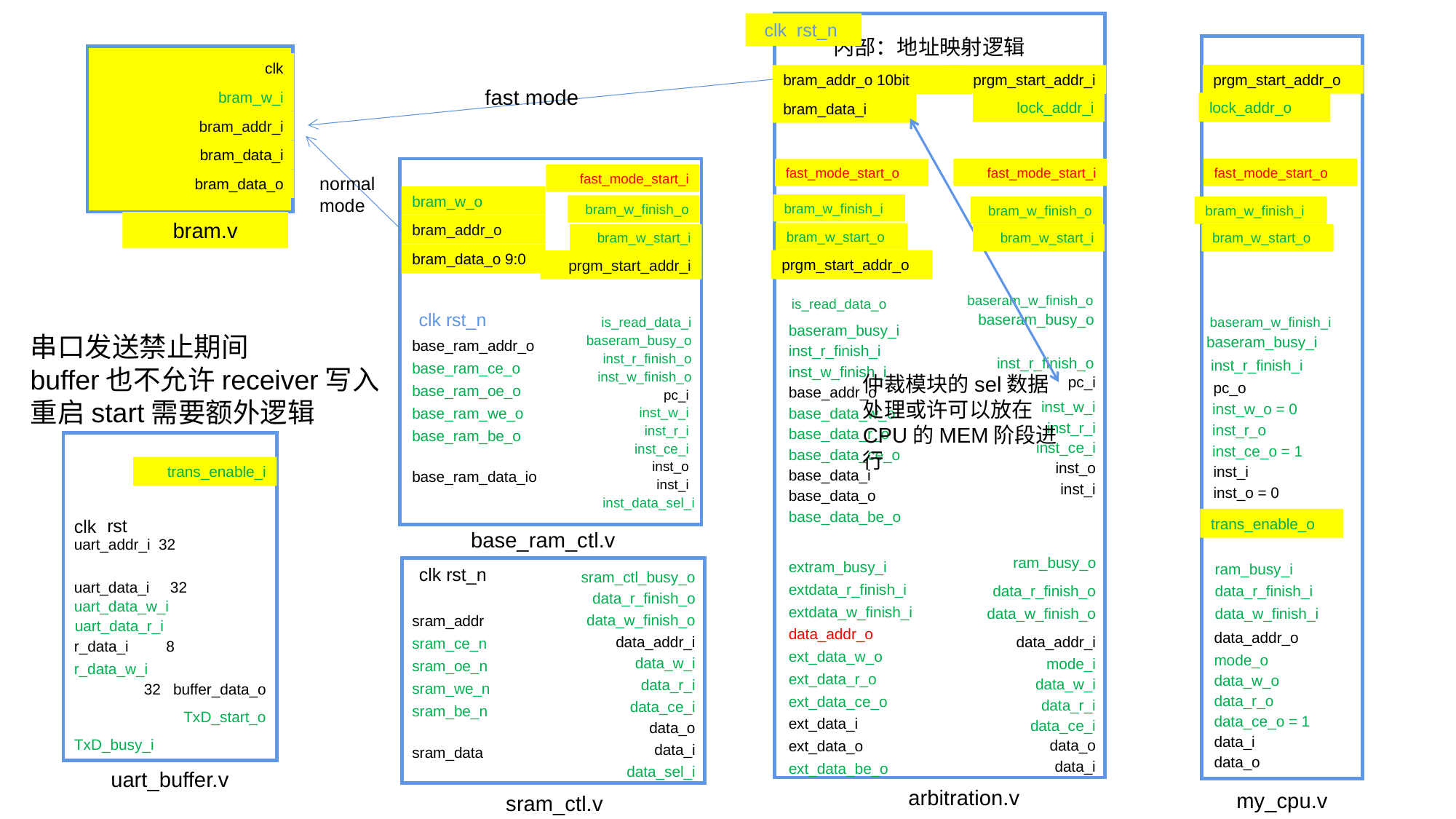

clk  rst_n

内部：地址映射逻辑

clk
prgm_start_addr_o
bram_addr_o 10bit
prgm_start_addr_i
fast mode
bram_w_i
lock_addr_i
lock_addr_o
bram_data_i
bram_addr_i
bram_data_i

fast_mode_start_i
fast_mode_start_o
fast_mode_start_o
fast_mode_start_i
normal
mode
bram_data_o
bram_w_o
bram_w_finish_i
bram_w_finish_o
bram_w_finish_o
bram_w_finish_i
bram.v
bram_addr_o
bram_w_start_o
bram_w_start_i
bram_w_start_i
bram_w_start_o
bram_data_o 9:0
prgm_start_addr_o
prgm_start_addr_i
baseram_w_finish_o
is_read_data_o
clk rst_n
baseram_busy_o
is_read_data_i
baseram_w_finish_i
baseram_busy_i
串口发送禁止期间
buffer也不允许receiver写入
重启start需要额外逻辑
baseram_busy_o
baseram_busy_i
base_ram_addr_o
inst_r_finish_i
inst_r_finish_o
inst_r_finish_o
inst_r_finish_i
base_ram_ce_o
inst_w_finish_i
inst_w_finish_o
仲裁模块的sel数据处理或许可以放在CPU的MEM阶段进行
pc_i
pc_o
base_ram_oe_o
base_addr_o
pc_i
inst_w_i
inst_w_o = 0
base_data_w_o
base_ram_we_o
inst_w_i
inst_r_i
inst_r_o
inst_r_i
base_data_r_o
base_ram_be_o
inst_ce_i

inst_ce_i
inst_ce_o = 1
base_data_ce_o
inst_o
inst_o
trans_enable_i
inst_i
base_data_i
base_ram_data_io
inst_i
inst_i
inst_o = 0
base_data_o
inst_data_sel_i
base_data_be_o
trans_enable_o
rst
clk
base_ram_ctl.v
uart_addr_i  32
ram_busy_o
extram_busy_i
ram_busy_i
clk rst_n

sram_ctl_busy_o
uart_data_i     32
extdata_r_finish_i
data_r_finish_i
data_r_finish_o
data_r_finish_o
uart_data_w_i
extdata_w_finish_i
data_w_finish_o
data_w_finish_i
data_w_finish_o
sram_addr
uart_data_r_i
data_addr_o
data_addr_o
data_addr_i
data_addr_i
sram_ce_n
r_data_i         8
ext_data_w_o
mode_o
data_w_i
mode_i
sram_oe_n
r_data_w_i
ext_data_r_o
data_w_o
data_w_i
data_r_i
sram_we_n
32   buffer_data_o
data_r_o
ext_data_ce_o
data_r_i
data_ce_i
sram_be_n
TxD_start_o
data_ce_o = 1
ext_data_i
data_ce_i
data_o
data_i
TxD_busy_i
data_o
ext_data_o
data_i
sram_data
data_o
data_i
ext_data_be_o
data_sel_i
uart_buffer.v
arbitration.v
my_cpu.v
sram_ctl.v